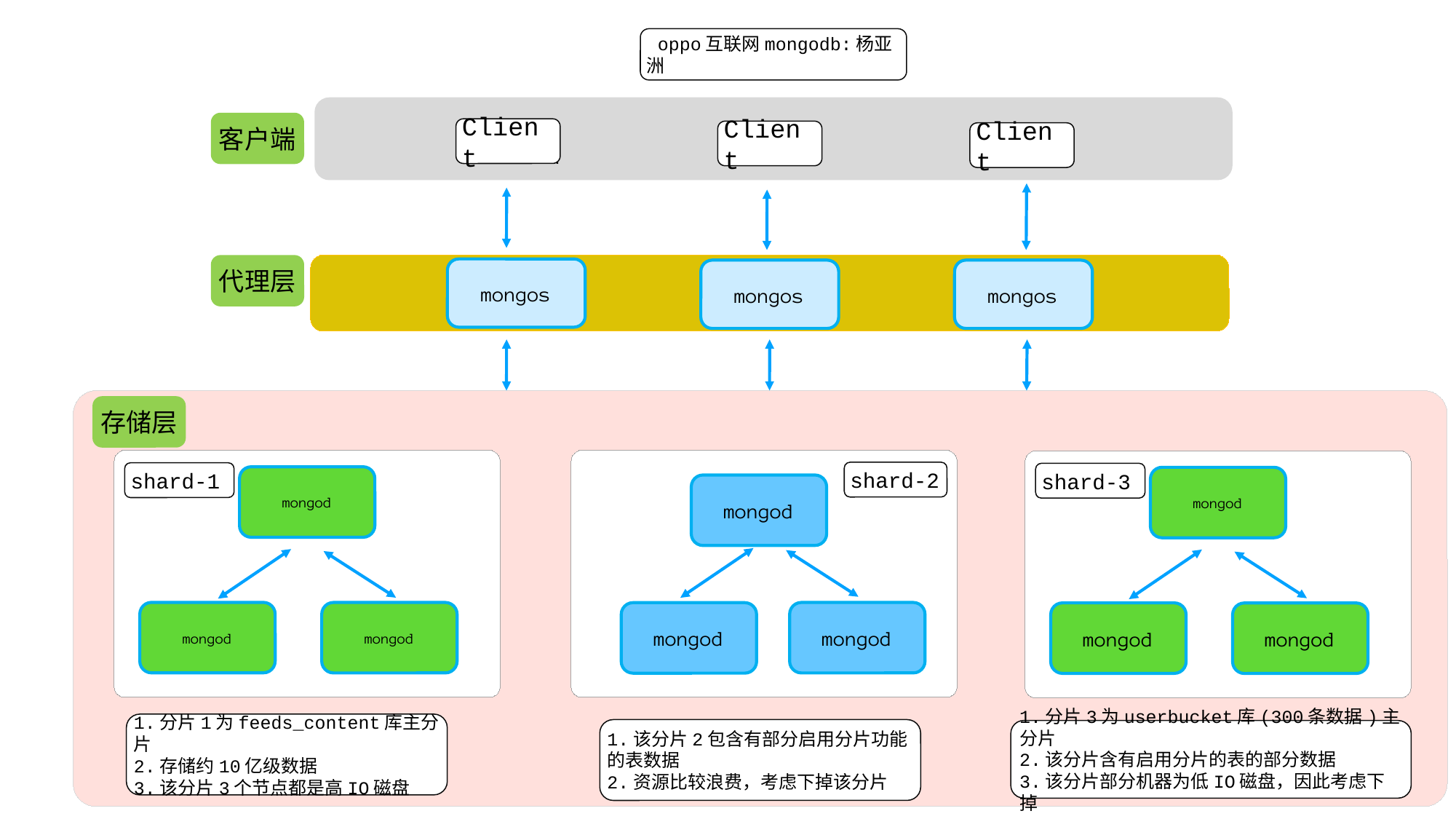

oppo互联网mongodb:杨亚洲

客户端

Client

Client

Client
...

代理层

mongos

mongos

mongos
...
...

存储层

shard-2

shard-1

shard-3

mongod

mongod

mongod

mongod

mongod

mongod

mongod

mongod

mongod

1.分片1为feeds_content库主分片
2.存储约10亿级数据
3.该分片3个节点都是高IO磁盘

1.该分片2包含有部分启用分片功能的表数据
2.资源比较浪费，考虑下掉该分片

1.分片3为userbucket库(300条数据)主分片
2.该分片含有启用分片的表的部分数据
3.该分片部分机器为低IO磁盘，因此考虑下掉